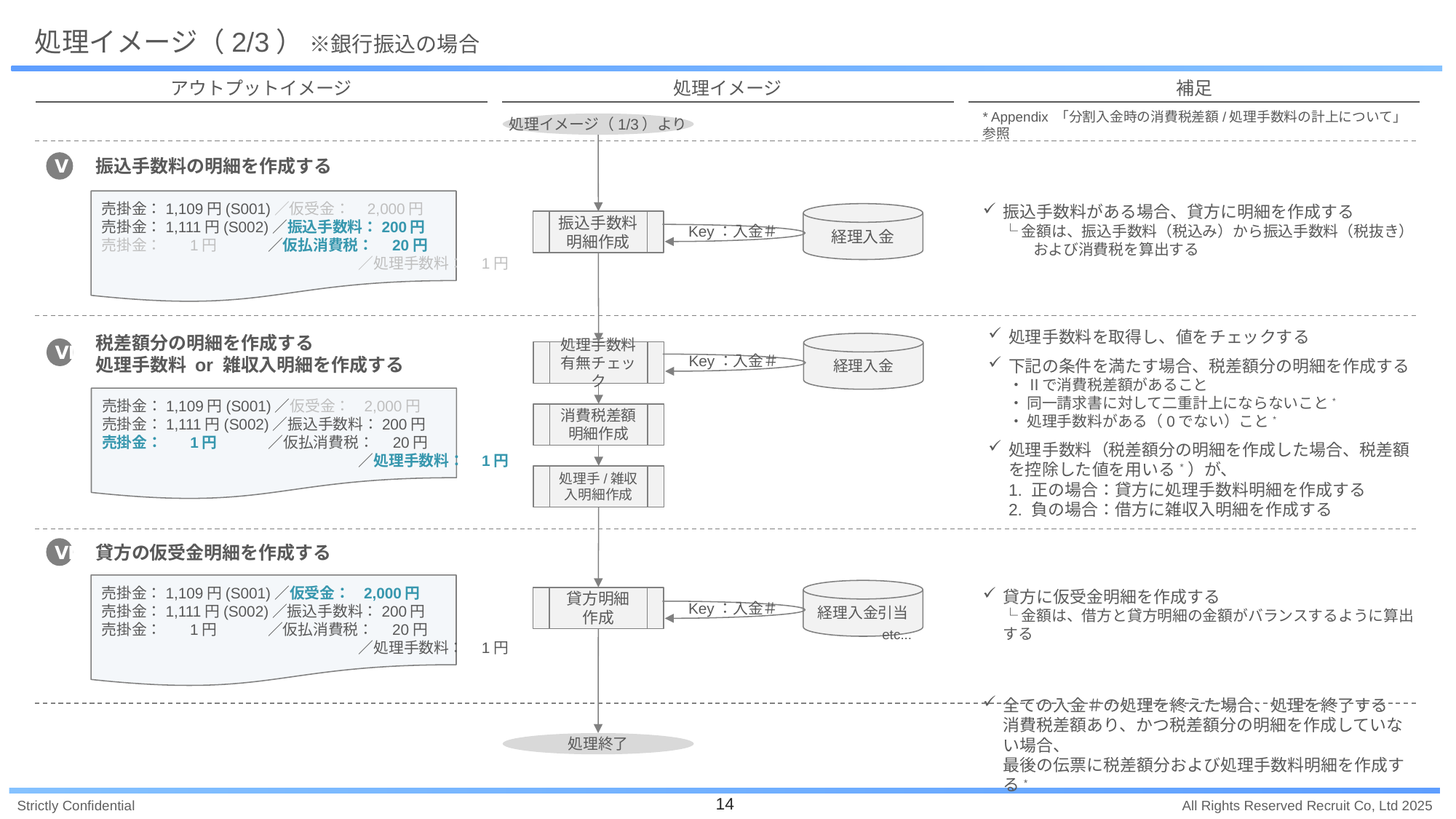

# 処理イメージ（2/3） ※銀行振込の場合
アウトプットイメージ
処理イメージ
補足

* Appendix 「分割入金時の消費税差額/処理手数料の計上について」参照
処理イメージ（1/3）より
Ⅴ
振込手数料の明細を作成する
振込手数料がある場合、貸方に明細を作成する
└ 金額は、振込手数料（税込み）から振込手数料（税抜き）
　　および消費税を算出する
売掛金：1,109円(S001)／仮受金：    2,000円
売掛金：1,111円(S002)／振込手数料：200円
売掛金：       1円     　　 ／仮払消費税：　20円
　　　　　　　　　　　　　　　　　／処理手数料：    1円
経理入金
振込手数料
明細作成
Key：入金＃

処理手数料を取得し、値をチェックする
下記の条件を満たす場合、税差額分の明細を作成する
・ Ⅱで消費税差額があること
・ 同一請求書に対して二重計上にならないこと*
・ 処理手数料がある（0でない）こと*
処理手数料（税差額分の明細を作成した場合、税差額を控除した値を用いる*）が、
1. 正の場合：貸方に処理手数料明細を作成する
2. 負の場合：借方に雑収入明細を作成する
税差額分の明細を作成する
処理手数料 or 雑収入明細を作成する
経理入金
Ⅵ
Key：入金＃
処理手数料
有無チェック
売掛金：1,109円(S001)／仮受金：   2,000円
売掛金：1,111円(S002)／振込手数料：200円
売掛金：       1円     　　 ／仮払消費税：　20円
　　　　　　　　　　　　　　　　　／処理手数料：    1円
消費税差額明細作成

処理手/雑収入明細作成
Ⅶ
貸方の仮受金明細を作成する
貸方に仮受金明細を作成する
└ 金額は、借方と貸方明細の金額がバランスするように算出する
売掛金：1,109円(S001)／仮受金：   2,000円
売掛金：1,111円(S002)／振込手数料：200円
売掛金：       1円     　　 ／仮払消費税：　20円
　　　　　　　　　　　　　　　　　／処理手数料：    1円
経理入金引当
貸方明細
作成
Key：入金＃
etc...
全ての入金＃の処理を終えた場合、処理を終了する
消費税差額あり、かつ税差額分の明細を作成していない場合、
最後の伝票に税差額分および処理手数料明細を作成する*
処理終了
14